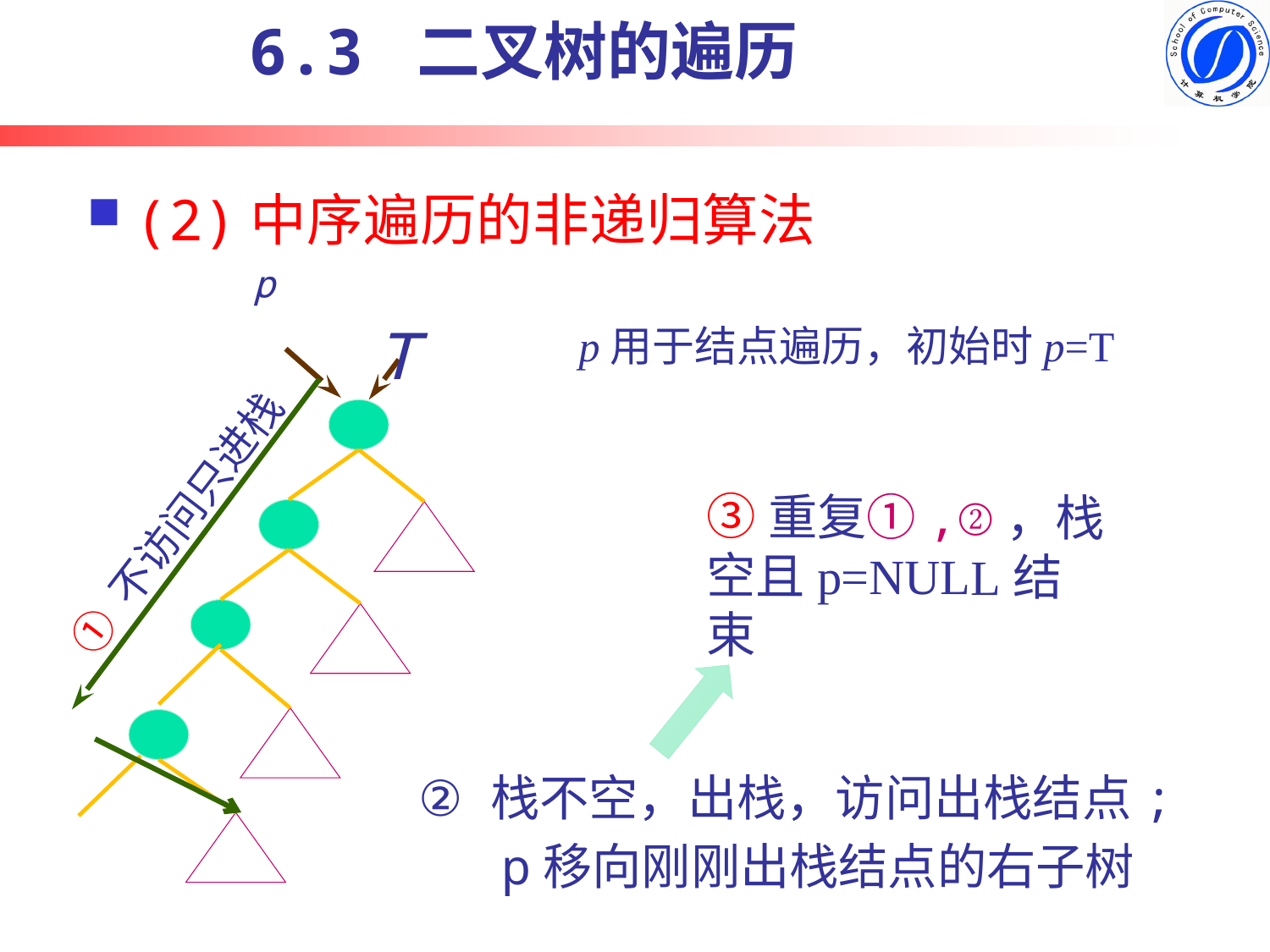

6.3 二叉树的遍历
# (2)中序遍历的非递归算法

① 不访问只进栈
p

p用于结点遍历，初始时p=T
T

③重复①,②，栈空且p=NULL结束

栈不空，出栈，访问出栈结点;

p移向刚刚出栈结点的右子树